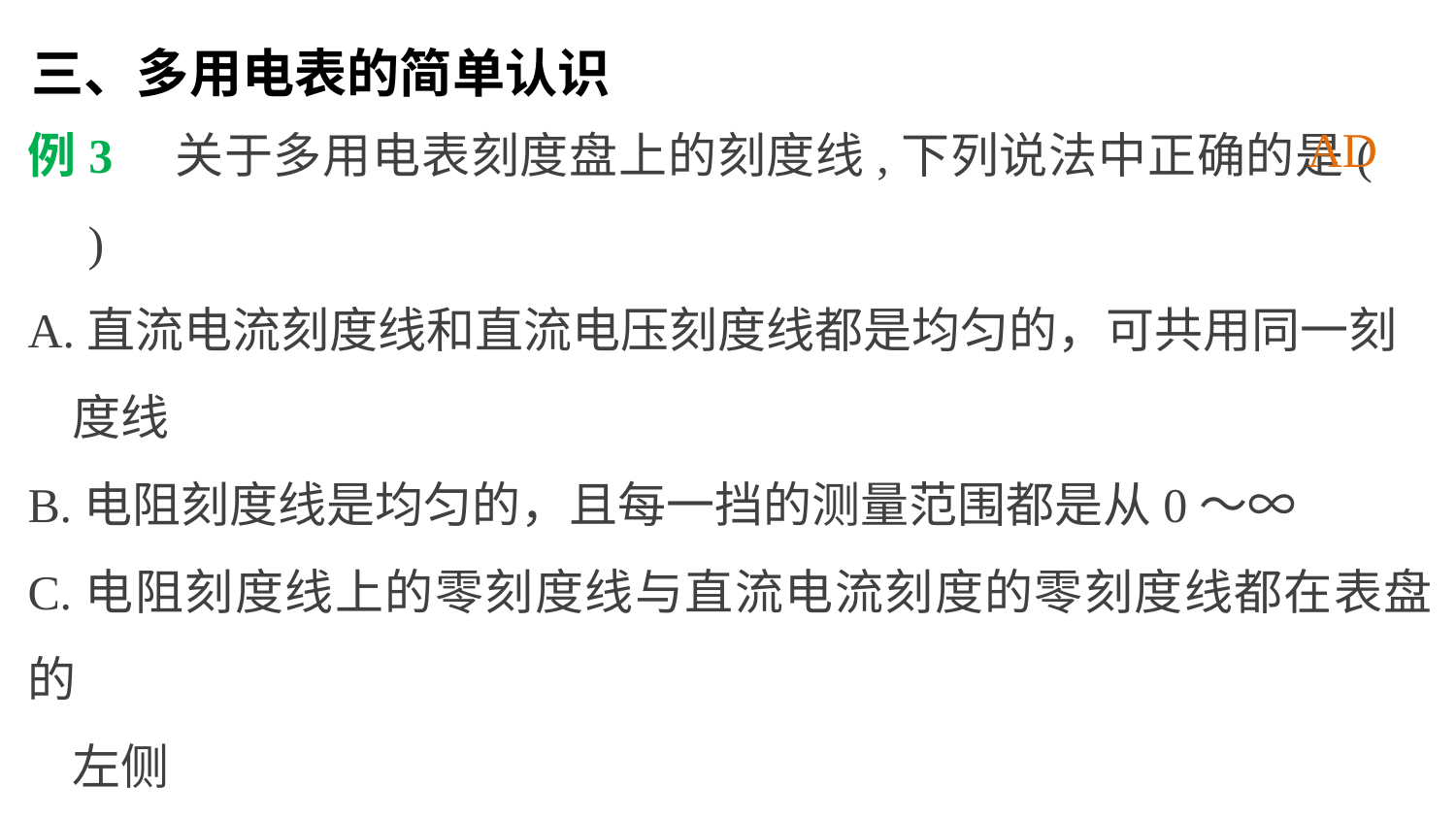

三、多用电表的简单认识
例3　关于多用电表刻度盘上的刻度线,下列说法中正确的是(　　)
A.直流电流刻度线和直流电压刻度线都是均匀的，可共用同一刻
   度线
B.电阻刻度线是均匀的，且每一挡的测量范围都是从0～∞
C.电阻刻度线上的零刻度线与直流电流刻度的零刻度线都在表盘的
   左侧
D.电阻刻度线上的零欧姆刻度线与直流电流刻度的最大刻度线相
   对应
AD